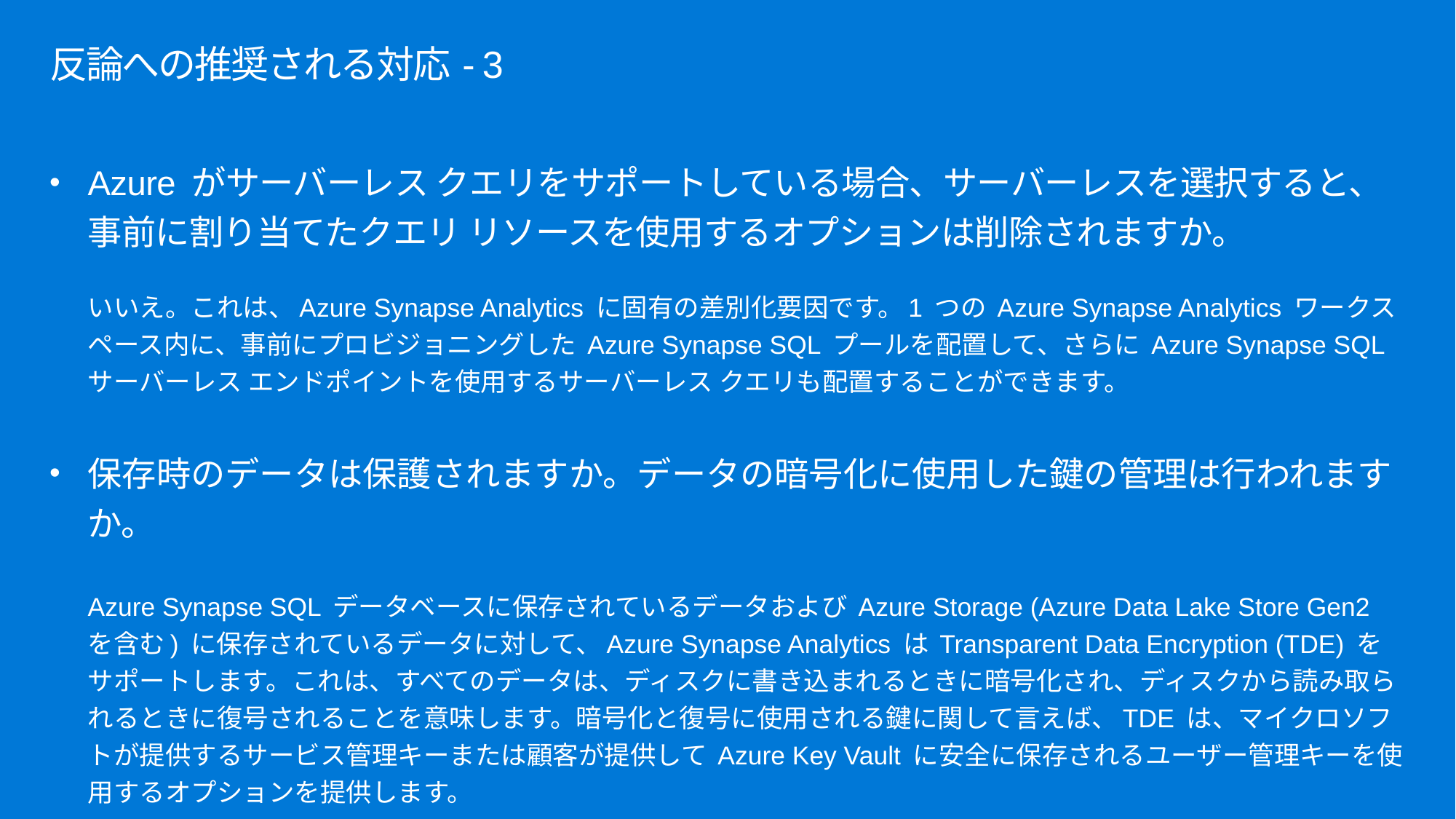

# 反論への推奨される対応 - 3
Azure がサーバーレス クエリをサポートしている場合、サーバーレスを選択すると、事前に割り当てたクエリ リソースを使用するオプションは削除されますか。

いいえ。これは、Azure Synapse Analytics に固有の差別化要因です。1 つの Azure Synapse Analytics ワークスペース内に、事前にプロビジョニングした Azure Synapse SQL プールを配置して、さらに Azure Synapse SQL サーバーレス エンドポイントを使用するサーバーレス クエリも配置することができます。

保存時のデータは保護されますか。データの暗号化に使用した鍵の管理は行われますか。

Azure Synapse SQL データベースに保存されているデータおよび Azure Storage (Azure Data Lake Store Gen2 を含む) に保存されているデータに対して、Azure Synapse Analytics は Transparent Data Encryption (TDE) をサポートします。これは、すべてのデータは、ディスクに書き込まれるときに暗号化され、ディスクから読み取られるときに復号されることを意味します。暗号化と復号に使用される鍵に関して言えば、TDE は、マイクロソフトが提供するサービス管理キーまたは顧客が提供して Azure Key Vault に安全に保存されるユーザー管理キーを使用するオプションを提供します。